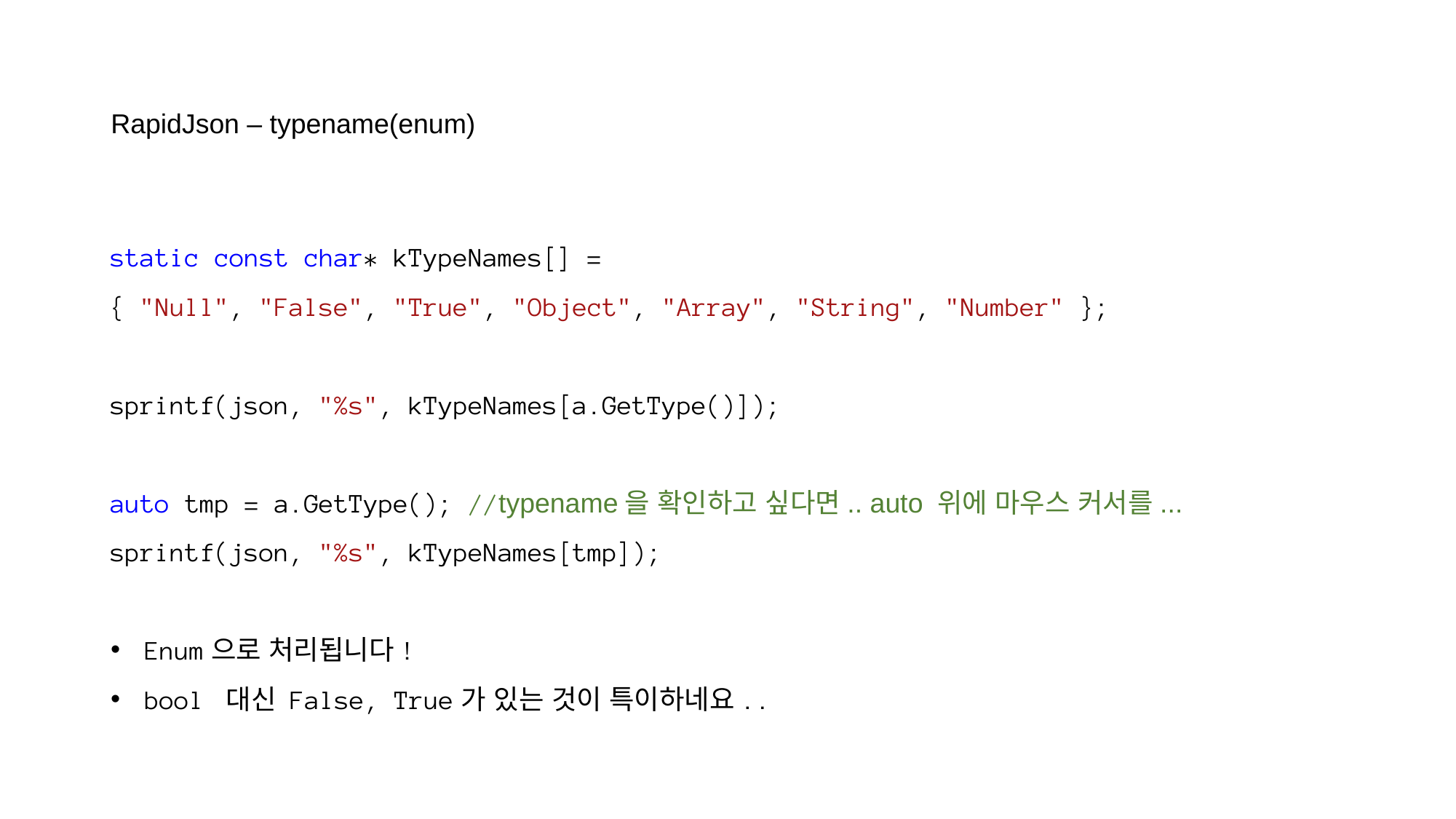

# RapidJson – typename(enum)
static const char* kTypeNames[] =
{ "Null", "False", "True", "Object", "Array", "String", "Number" };

sprintf(json, "%s", kTypeNames[a.GetType()]);

auto tmp = a.GetType(); //typename을 확인하고 싶다면.. auto 위에 마우스 커서를...
sprintf(json, "%s", kTypeNames[tmp]);

Enum으로 처리됩니다!
bool 대신 False, True가 있는 것이 특이하네요..